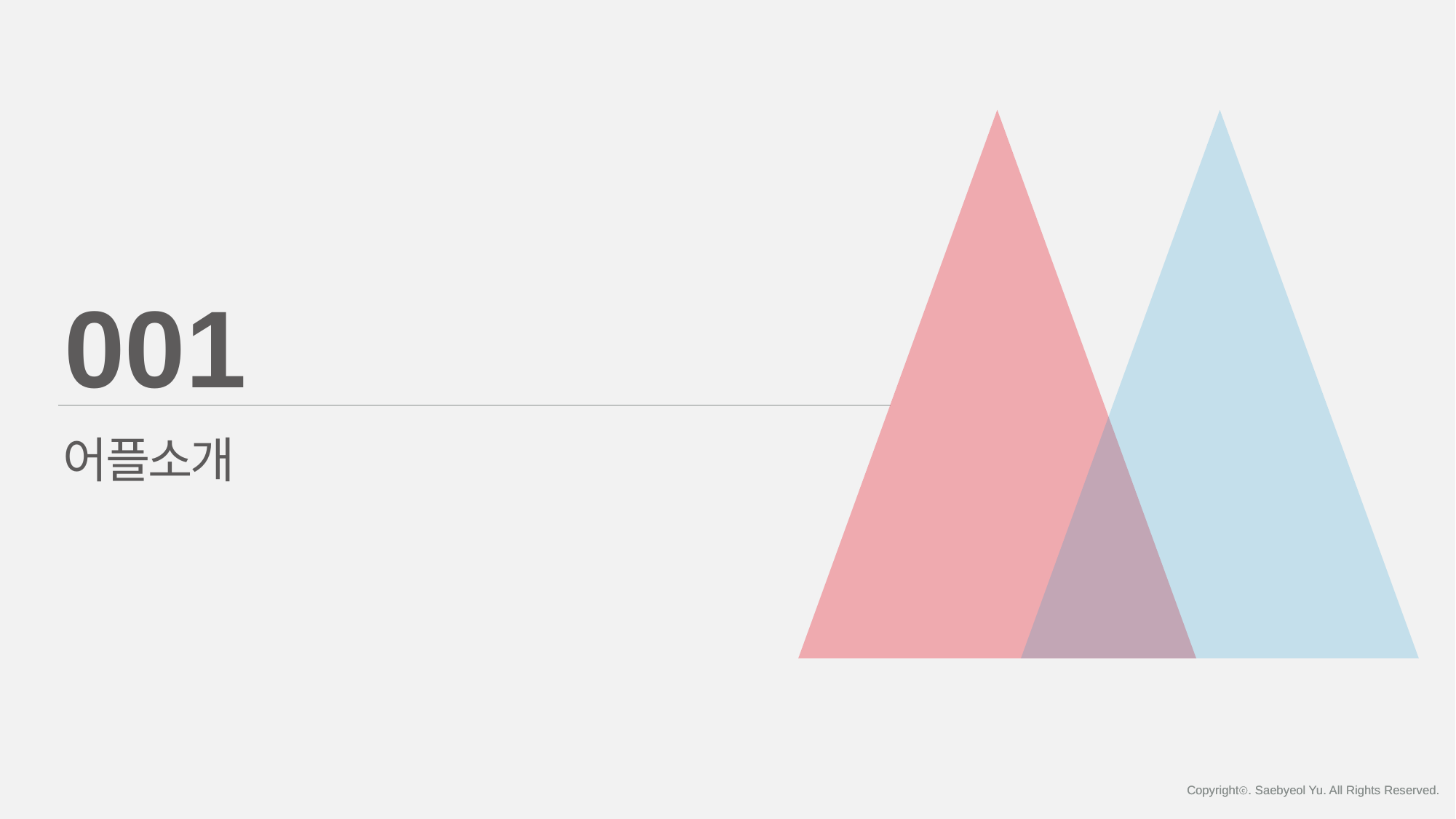

001

어플소개
Copyrightⓒ. Saebyeol Yu. All Rights Reserved.